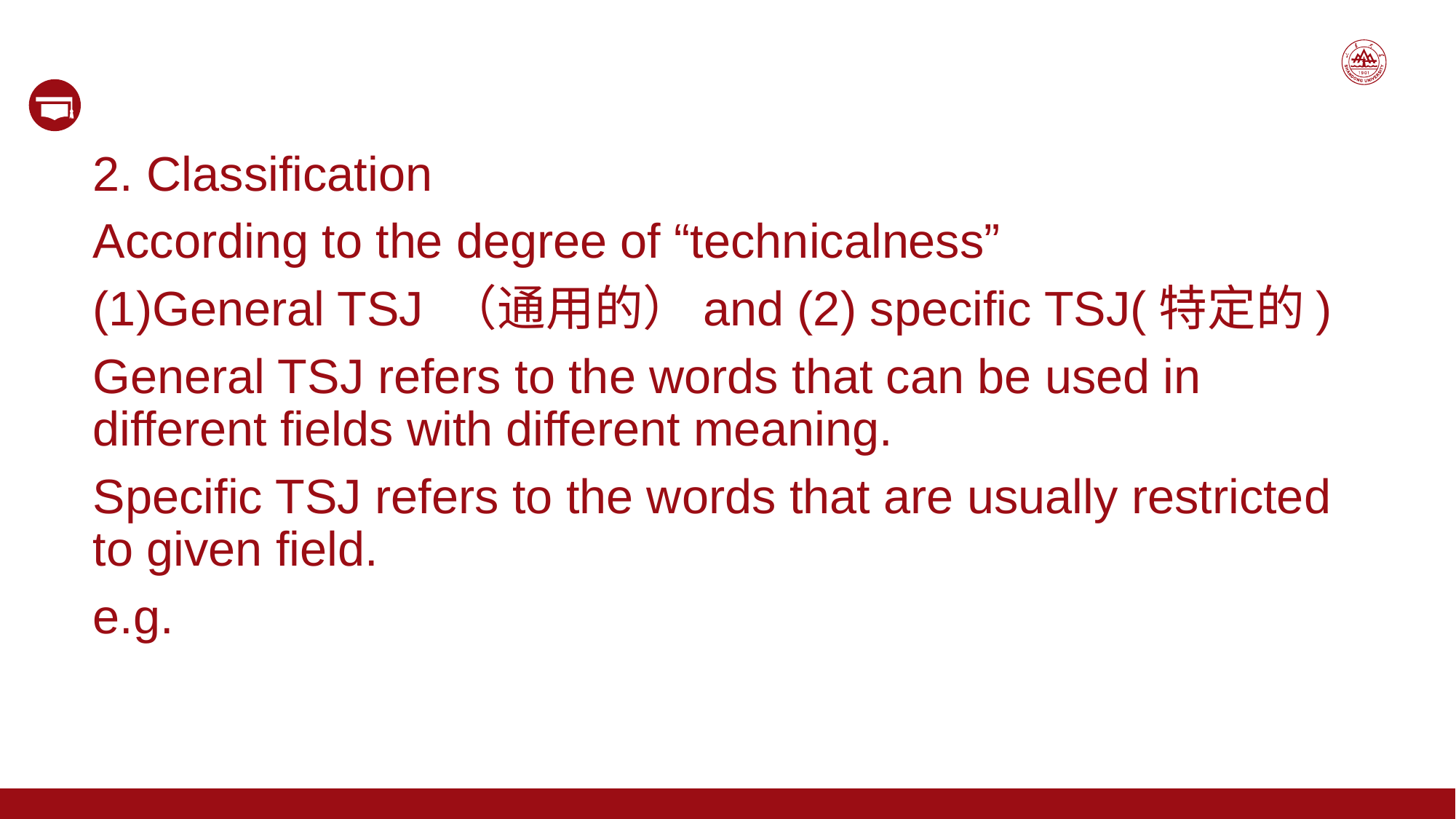

2. Classification
According to the degree of “technicalness”
General TSJ （通用的）and (2) specific TSJ(特定的)
General TSJ refers to the words that can be used in different fields with different meaning.
Specific TSJ refers to the words that are usually restricted to given field.
e.g.